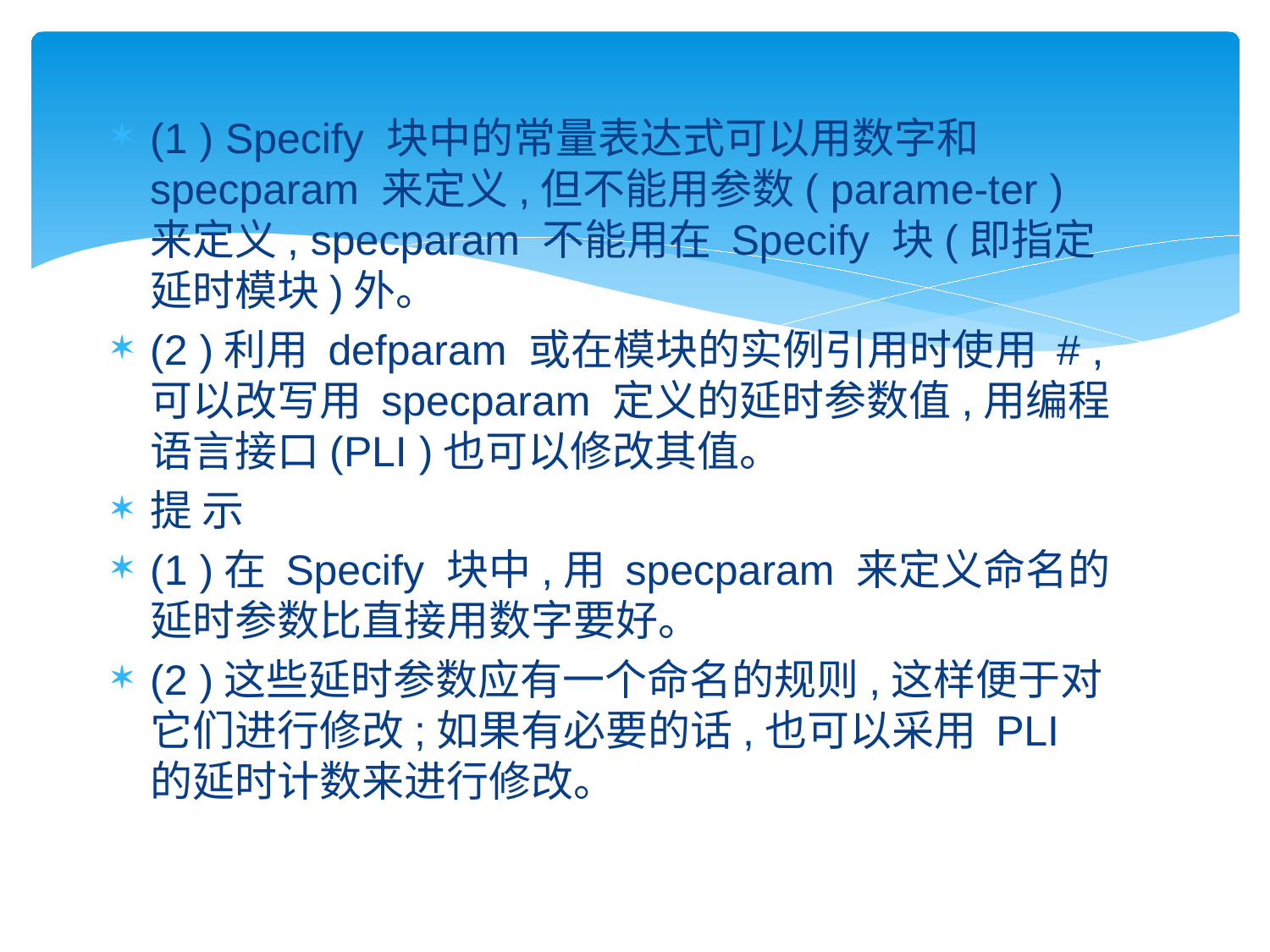

#
(1 ) Specify 块中的常量表达式可以用数字和 specparam 来定义,但不能用参数( parame-ter )来定义, specparam 不能用在 Specify 块(即指定延时模块)外。
(2 )利用 defparam 或在模块的实例引用时使用 # ,可以改写用 specparam 定义的延时参数值,用编程语言接口(PLI )也可以修改其值。
提 示
(1 )在 Specify 块中,用 specparam 来定义命名的延时参数比直接用数字要好。
(2 )这些延时参数应有一个命名的规则,这样便于对它们进行修改;如果有必要的话,也可以采用 PLI 的延时计数来进行修改。